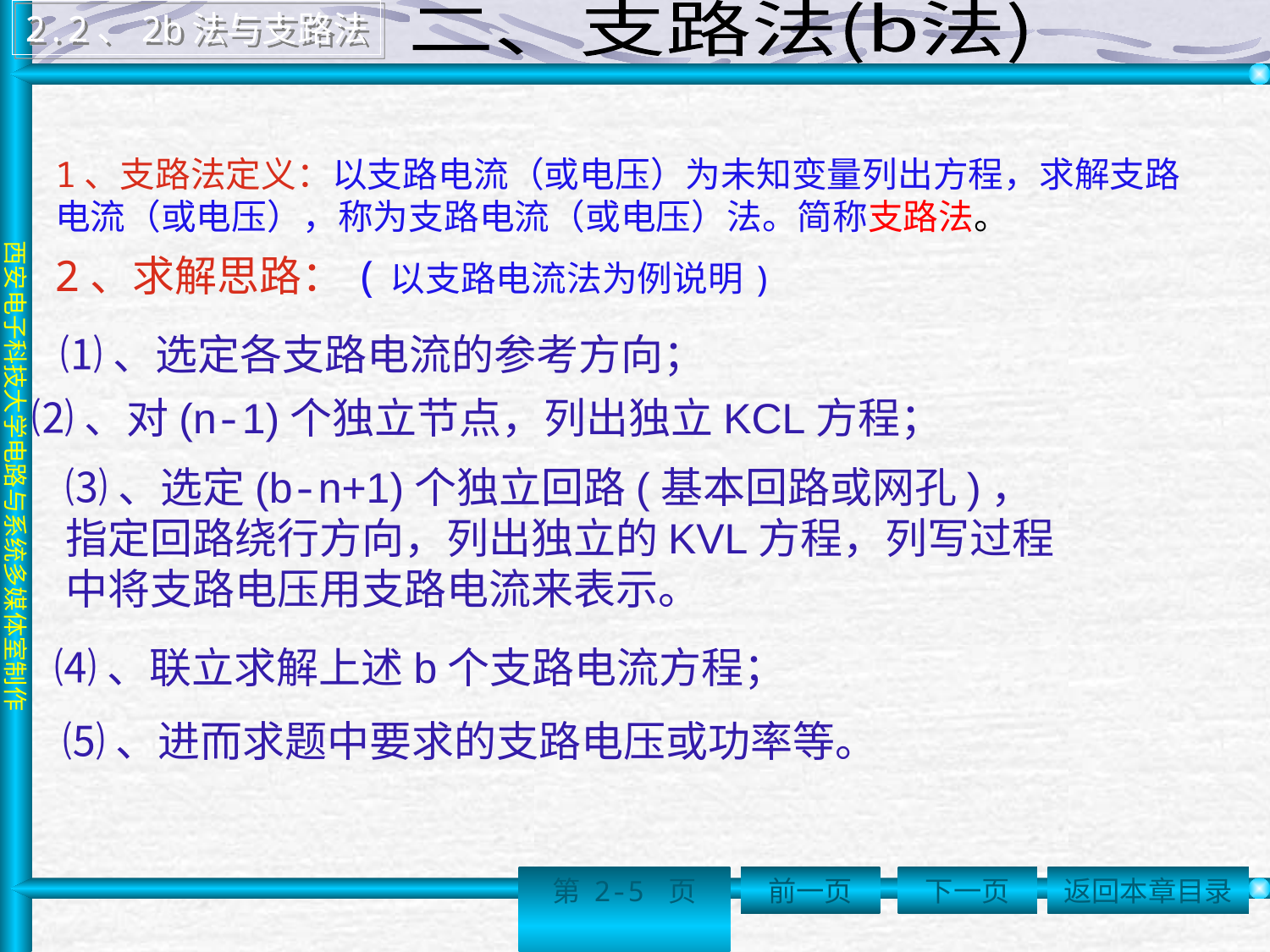

2.2、2b法与支路法
 二、支路法(b法)
1、支路法定义：以支路电流（或电压）为未知变量列出方程，求解支路电流（或电压），称为支路电流（或电压）法。简称支路法。
2、求解思路：(以支路电流法为例说明)
⑴、选定各支路电流的参考方向；
⑵、对(n-1)个独立节点，列出独立KCL方程；
⑶、选定(b-n+1)个独立回路(基本回路或网孔)，指定回路绕行方向，列出独立的KVL方程，列写过程中将支路电压用支路电流来表示。
⑷、联立求解上述b个支路电流方程；
⑸、进而求题中要求的支路电压或功率等。
第 2-5 页
前一页
下一页
返回本章目录